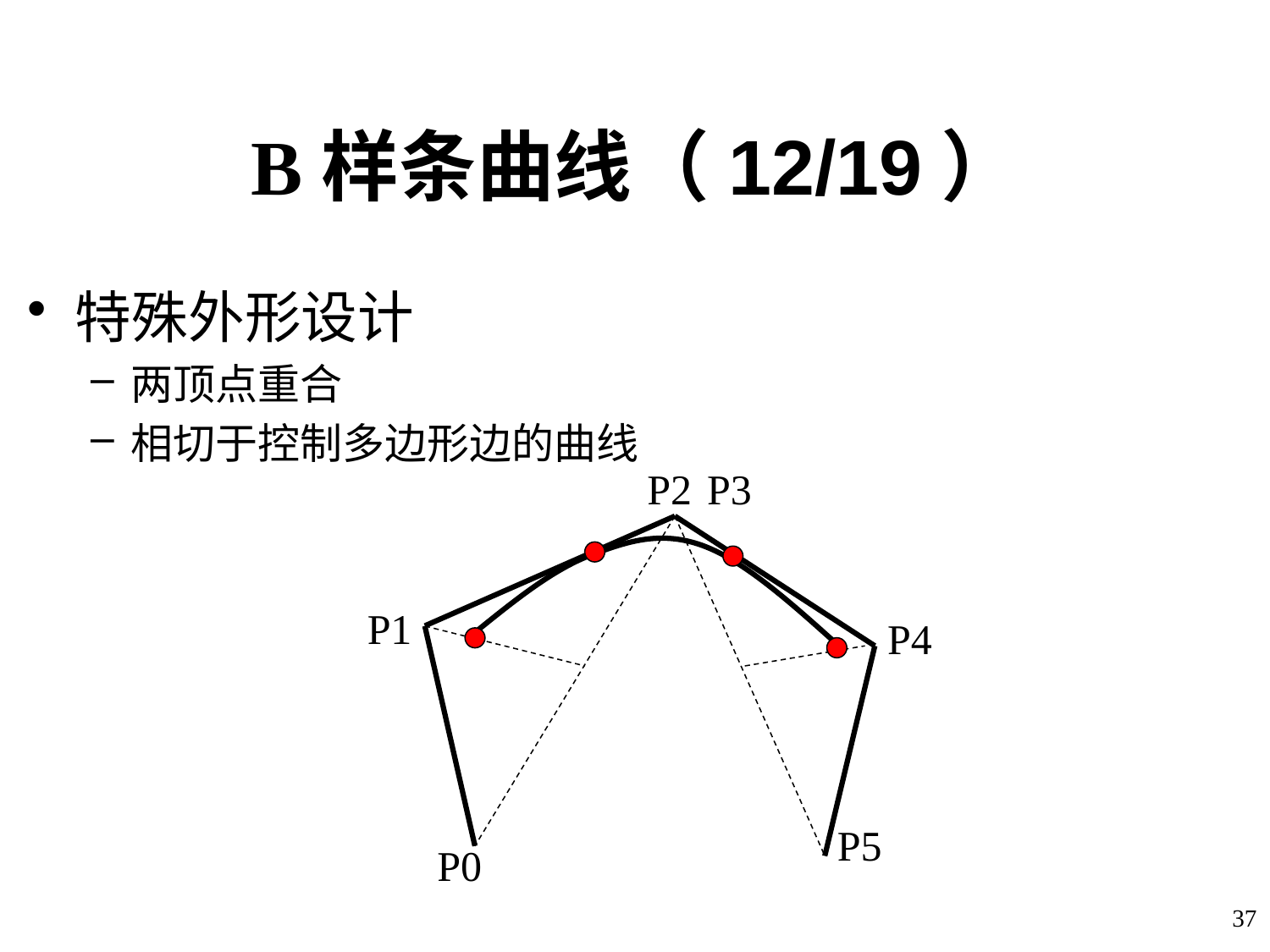

# B样条曲线（12/19）
特殊外形设计
两顶点重合
相切于控制多边形边的曲线
P2
P3

P1
P4

P5
P0
37